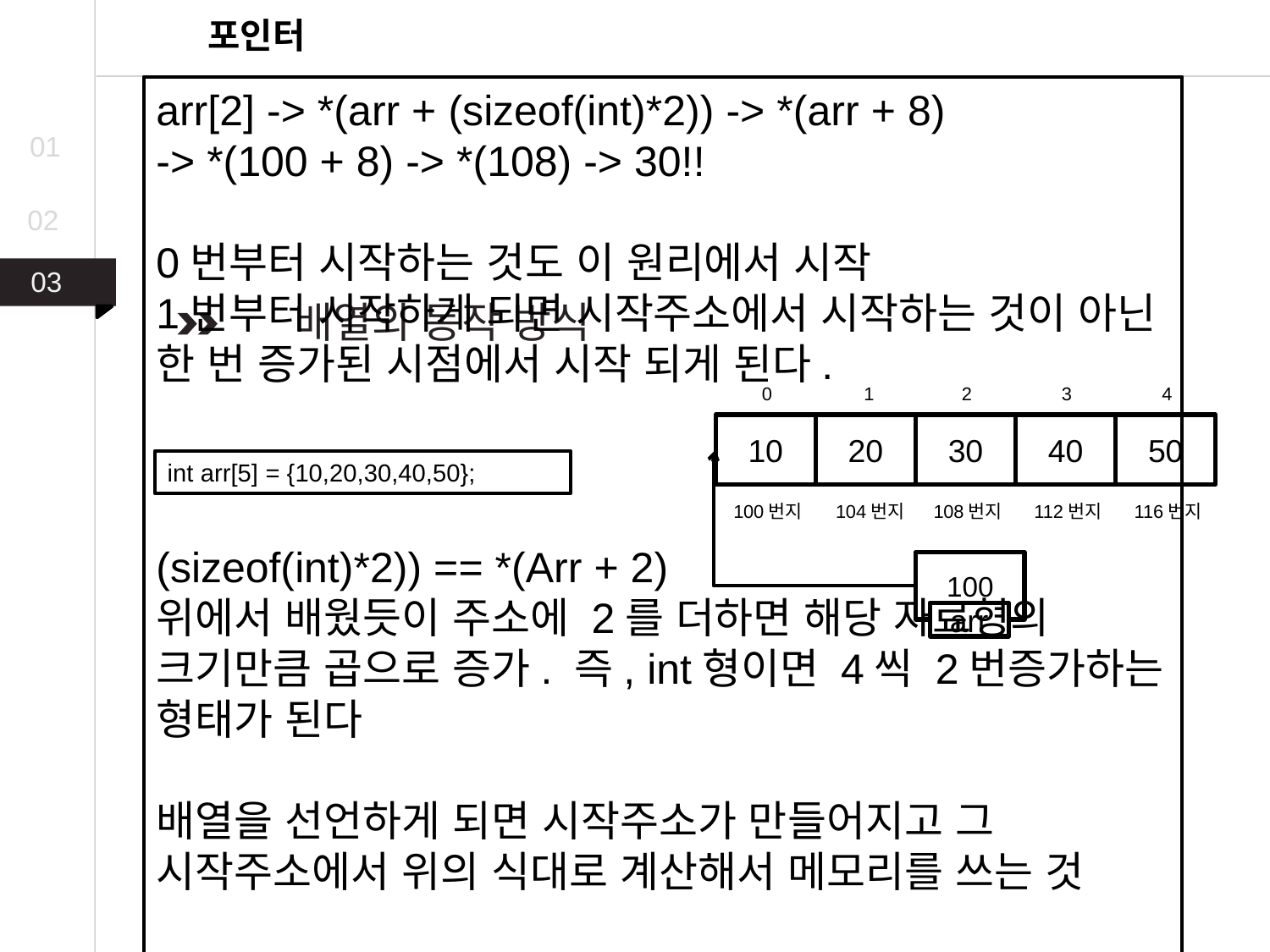

포인터
arr[2] -> *(arr + (sizeof(int)*2)) -> *(arr + 8)
-> *(100 + 8) -> *(108) -> 30!!

0번부터 시작하는 것도 이 원리에서 시작
1번부터 시작하게 되면 시작주소에서 시작하는 것이 아닌 한 번 증가된 시점에서 시작 되게 된다.

(sizeof(int)*2)) == *(Arr + 2)
위에서 배웠듯이 주소에 2를 더하면 해당 자료형의 크기만큼 곱으로 증가. 즉, int형이면 4씩 2번증가하는 형태가 된다

배열을 선언하게 되면 시작주소가 만들어지고 그 시작주소에서 위의 식대로 계산해서 메모리를 쓰는 것

그러면 굳이 선언 시 지정한 배열의 인덱스 범위를 벗어나도 굳이 오류를 낼 이유는 없지 않나?

-> 프로그램 실행 시 메모리주소가 무작위로 할당되는 것이 큰  램의 공간에서 임의의 지점 즉, 시작주소가 랜덤으로 시작되는 것이고 주소는 선언한 변수들이 역순으로 일정한 규칙대로 주소가 만들어진다
이후는 설명.c참고

01
02
03

03
02
  배열의 동작 방식

0
1
2
3
4
10
20
30
40
50
int arr[5] = {10,20,30,40,50};
100번지
104번지
108번지
112번지
116번지
100
arr